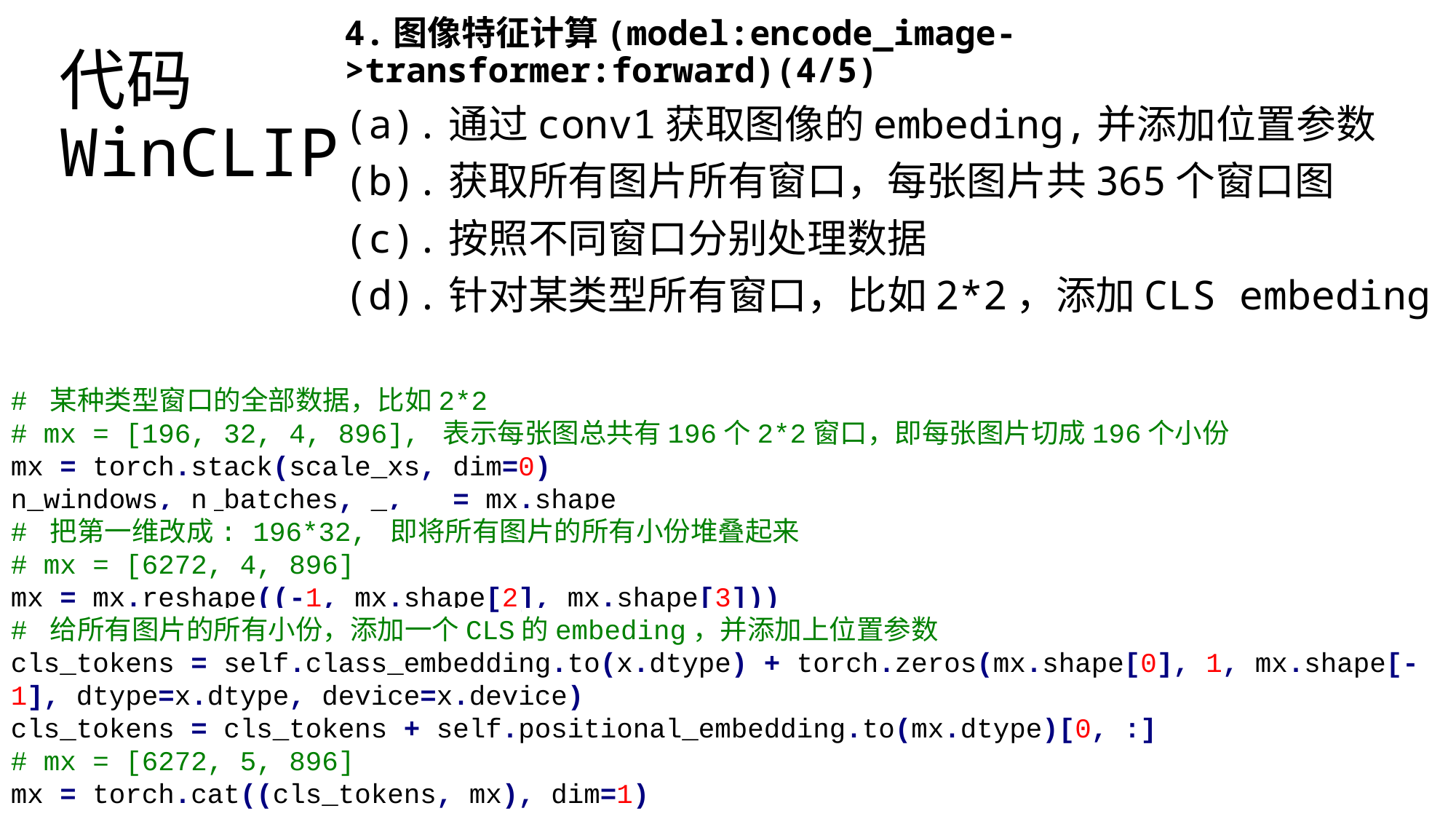

4.图像特征计算(model:encode_image->transformer:forward)(4/5)
(a).通过conv1获取图像的embeding,并添加位置参数
(b).获取所有图片所有窗口，每张图片共365个窗口图
(c).按照不同窗口分别处理数据
(d).针对某类型所有窗口，比如2*2，添加CLS embeding
# 代码 WinCLIP
# 某种类型窗口的全部数据，比如2*2
# mx = [196, 32, 4, 896], 表示每张图总共有196个2*2窗口，即每张图片切成196个小份
mx = torch.stack(scale_xs, dim=0)
n_windows, n_batches, _, _ = mx.shape
# 把第一维改成: 196*32, 即将所有图片的所有小份堆叠起来
# mx = [6272, 4, 896]
mx = mx.reshape((-1, mx.shape[2], mx.shape[3]))
# 给所有图片的所有小份，添加一个CLS的embeding，并添加上位置参数
cls_tokens = self.class_embedding.to(x.dtype) + torch.zeros(mx.shape[0], 1, mx.shape[-1], dtype=x.dtype, device=x.device)
cls_tokens = cls_tokens + self.positional_embedding.to(mx.dtype)[0, :]
# mx = [6272, 5, 896]
mx = torch.cat((cls_tokens, mx), dim=1)